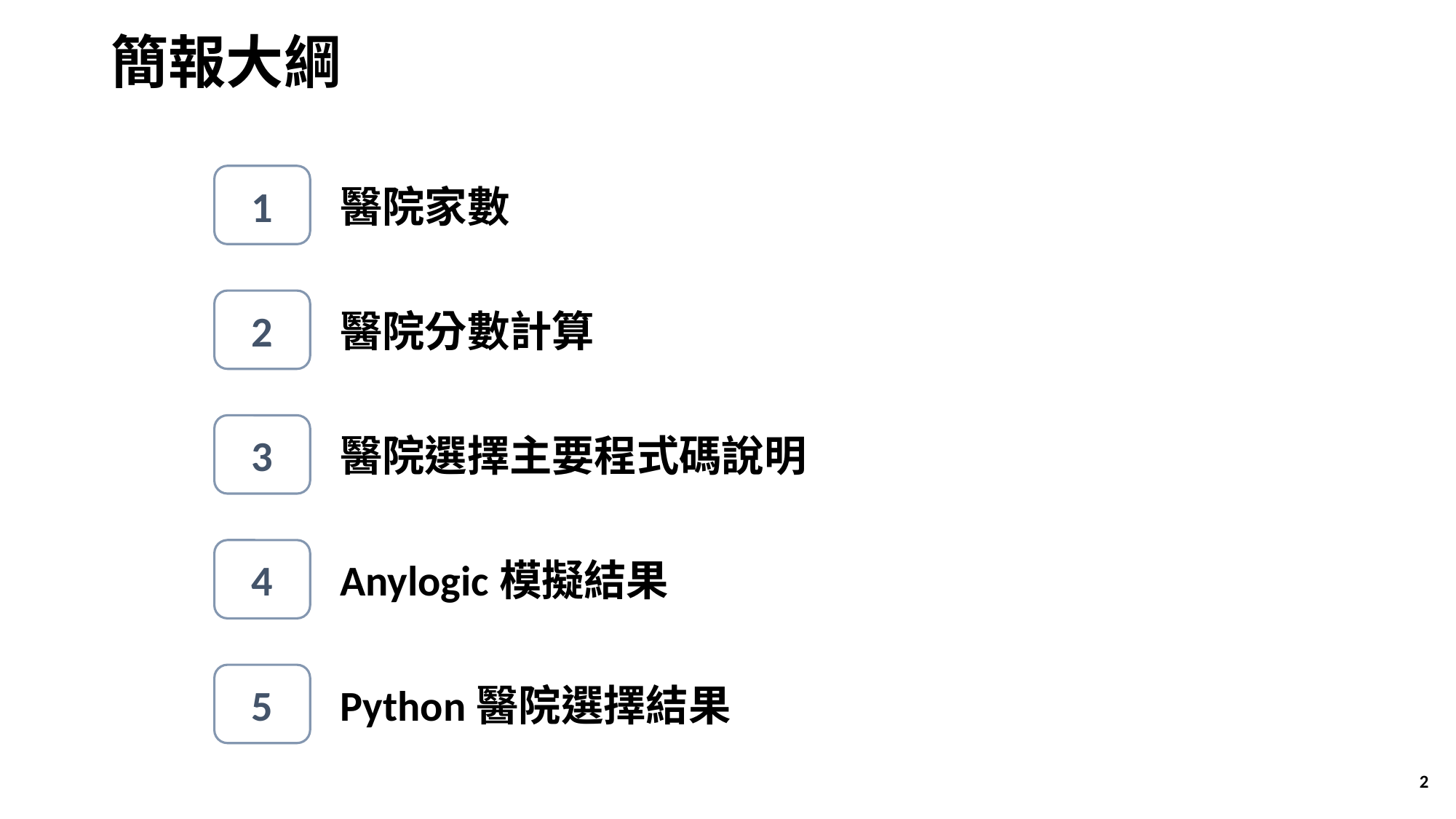

# 簡報大綱
1
醫院家數
2
醫院分數計算
3
醫院選擇主要程式碼說明
4
Anylogic模擬結果
5
Python醫院選擇結果
2